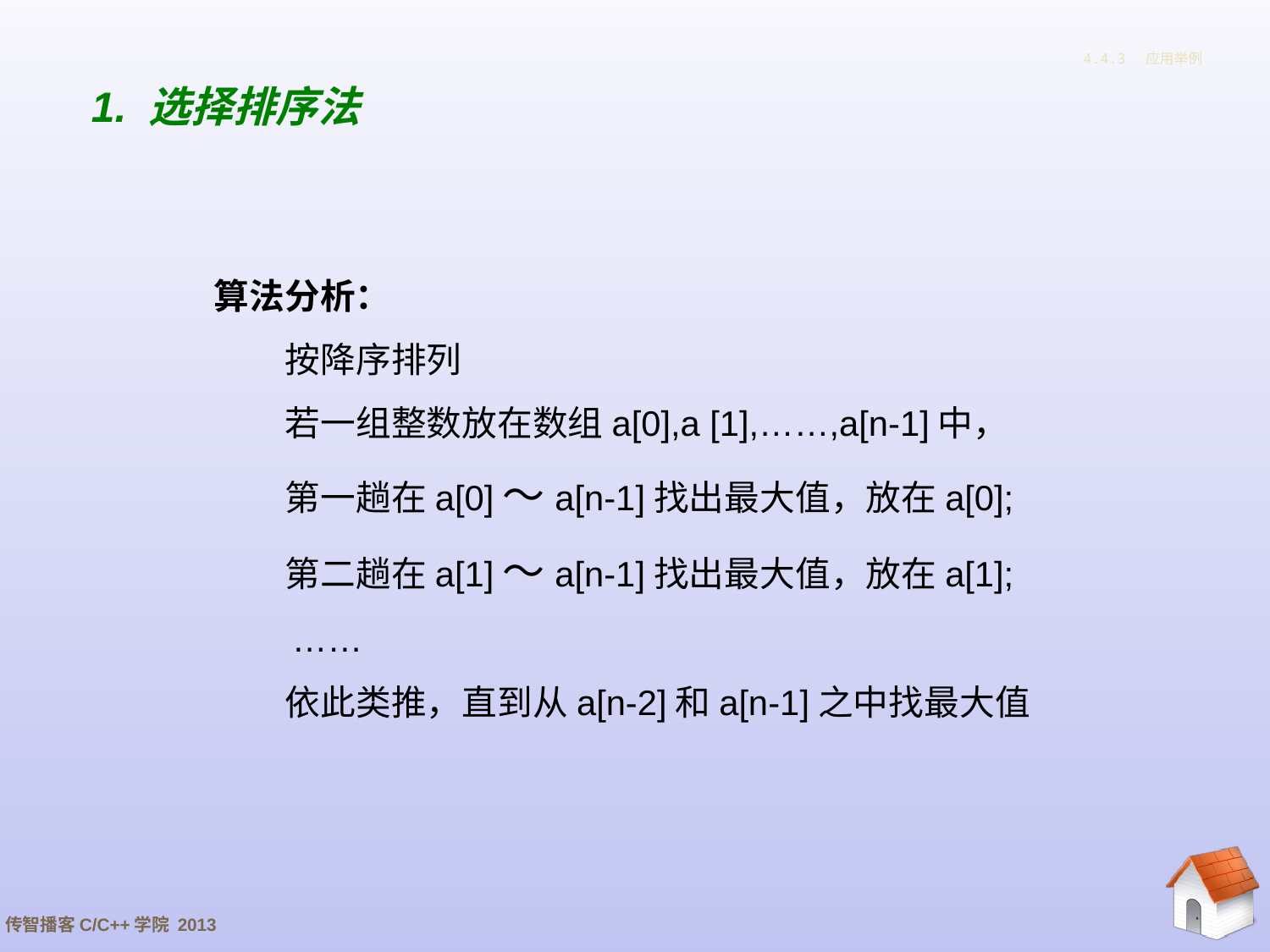

# 4.4.3  应用举例
1. 选择排序法
算法分析：
        按降序排列
        若一组整数放在数组a[0],a [1],……,a[n-1]中，
        第一趟在a[0]～a[n-1]找出最大值，放在a[0];
        第二趟在a[1]～a[n-1]找出最大值，放在a[1];
        ……
        依此类推，直到从a[n-2]和a[n-1]之中找最大值